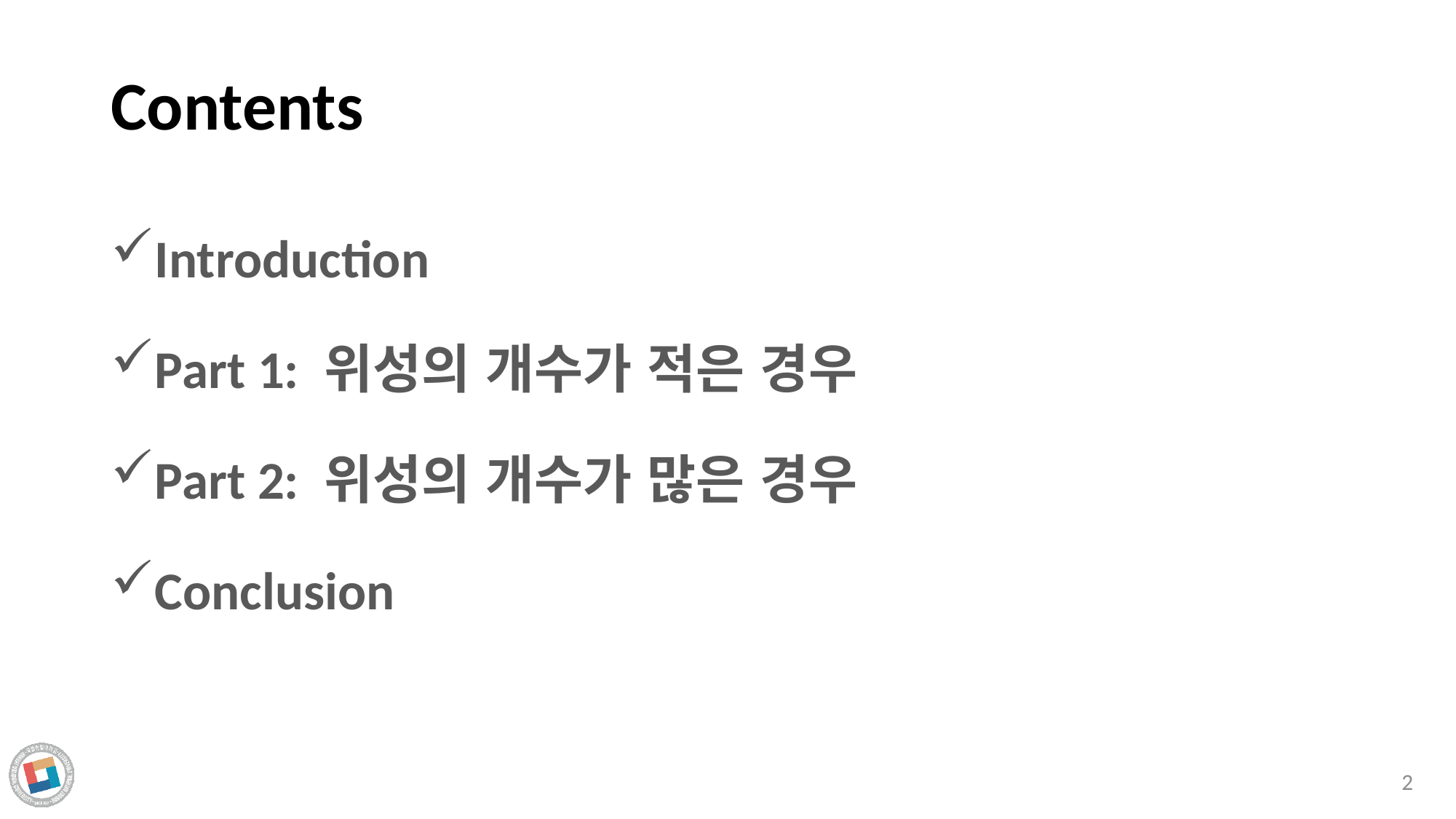

# Contents
Introduction
Part 1: 위성의 개수가 적은 경우
Part 2: 위성의 개수가 많은 경우
Conclusion